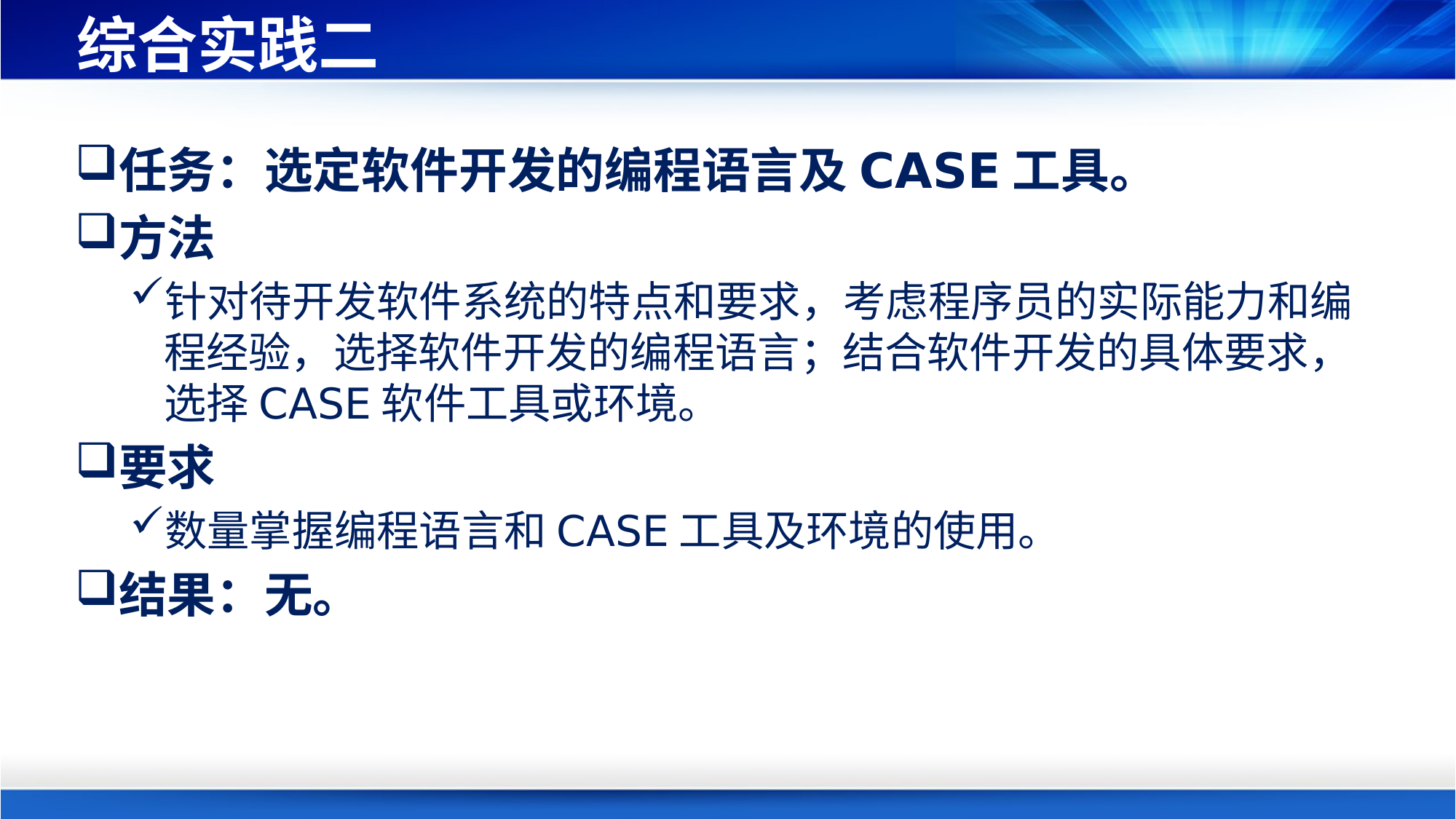

# 综合实践二
任务：选定软件开发的编程语言及CASE工具。
方法
针对待开发软件系统的特点和要求，考虑程序员的实际能力和编程经验，选择软件开发的编程语言；结合软件开发的具体要求，选择CASE软件工具或环境。
要求
数量掌握编程语言和CASE工具及环境的使用。
结果：无。